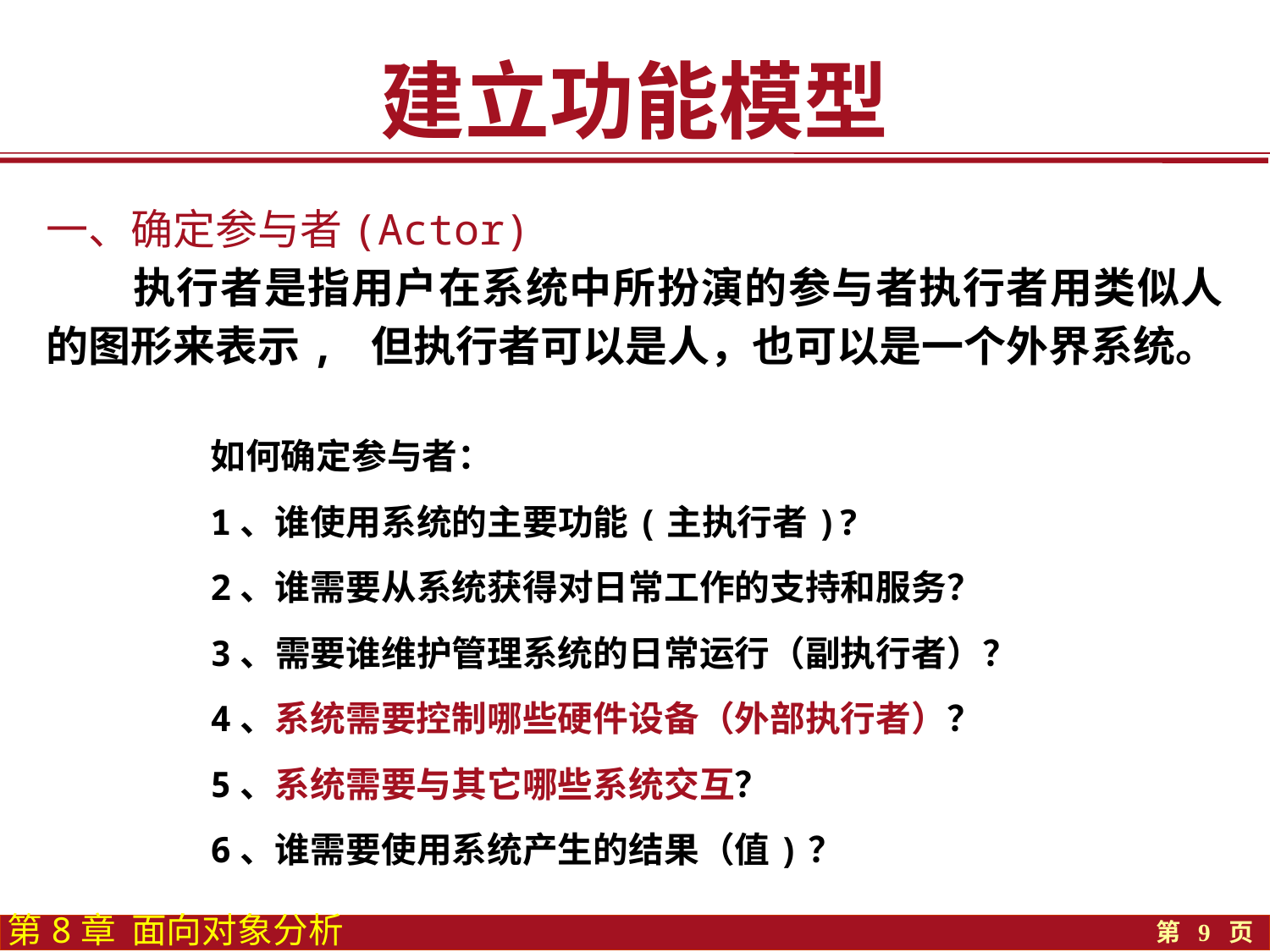

建立功能模型
一、确定参与者(Actor)
　　执行者是指用户在系统中所扮演的参与者执行者用类似人的图形来表示, 但执行者可以是人，也可以是一个外界系统。
如何确定参与者：
1、谁使用系统的主要功能(主执行者)?
2、谁需要从系统获得对日常工作的支持和服务？
3、需要谁维护管理系统的日常运行（副执行者）？
4、系统需要控制哪些硬件设备（外部执行者）？
5、系统需要与其它哪些系统交互？
6、谁需要使用系统产生的结果（值)？